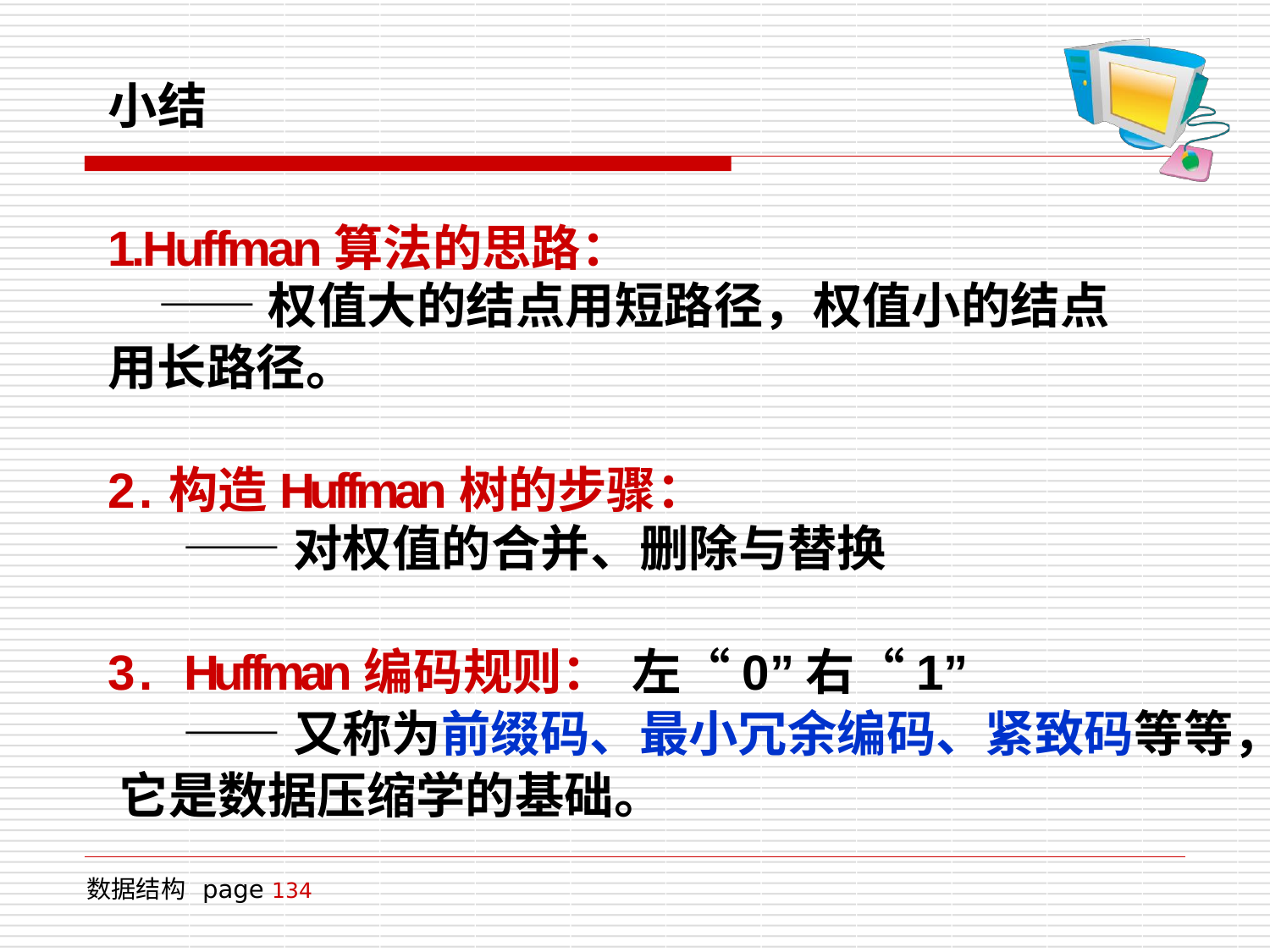

小结

1.Huffman算法的思路：
——权值大的结点用短路径，权值小的结点
用长路径。

2.构造Huffman树的步骤：
——对权值的合并、删除与替换

3.	Huffman编码规则：	左“0”	右“1”
——又称为前缀码、最小冗余编码、紧致码等等， 它是数据压缩学的基础。

数据结构 page 134